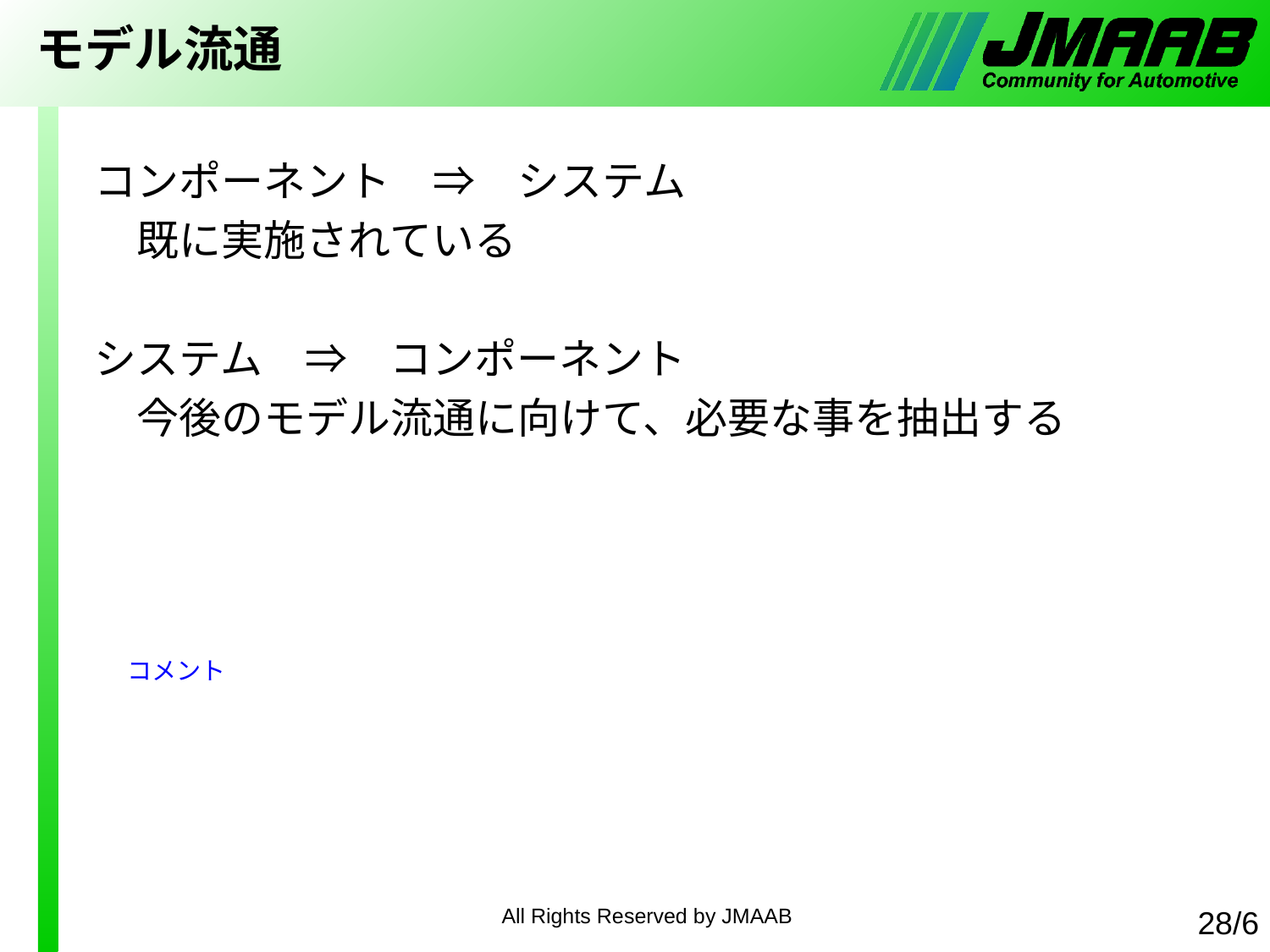

# モデル流通
コンポーネント　⇒　システム
　既に実施されている

システム　⇒　コンポーネント
　今後のモデル流通に向けて、必要な事を抽出する

コメント